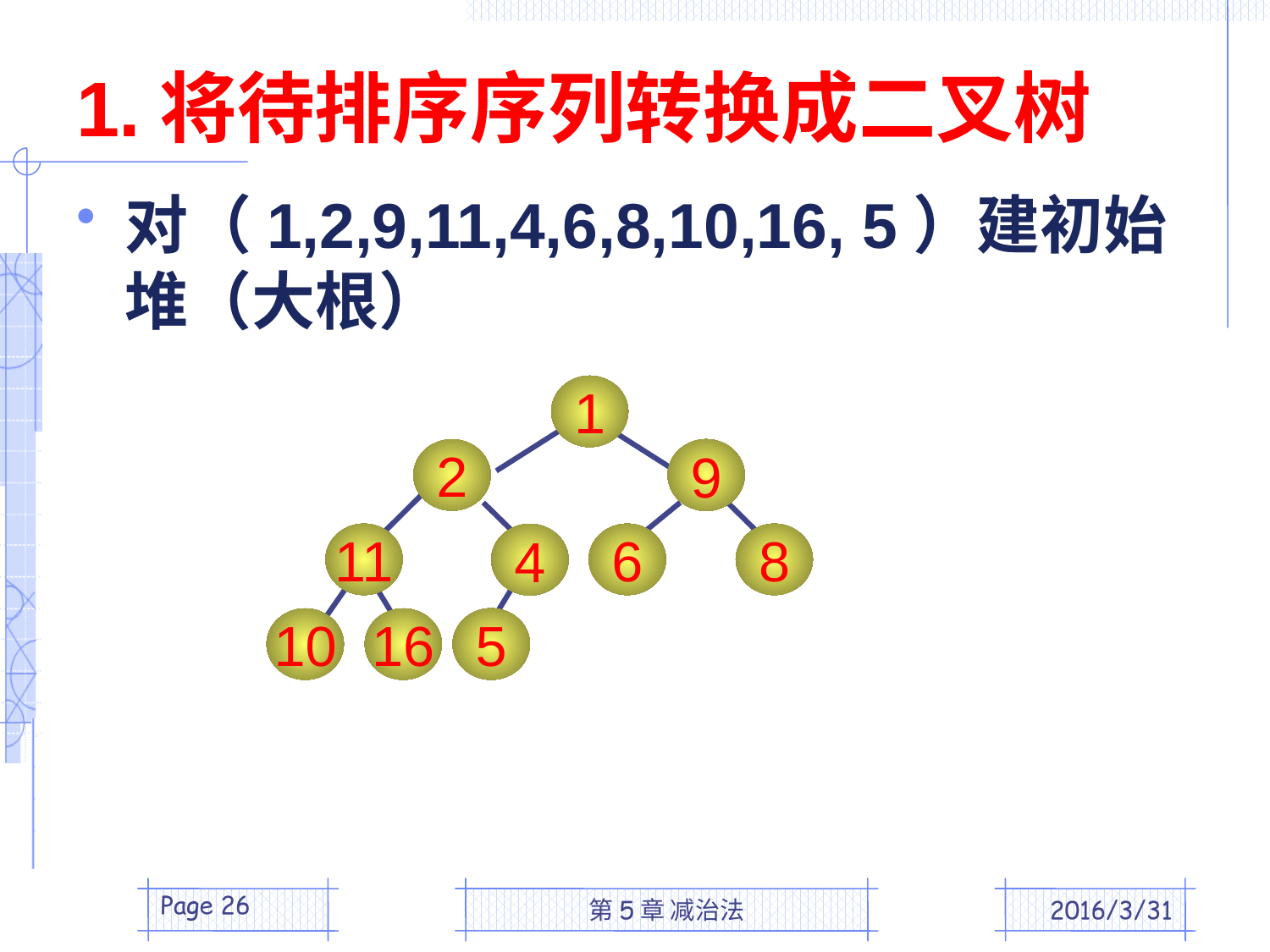

# 1.将待排序序列转换成二叉树
对（1,2,9,11,4,6,8,10,16, 5）建初始堆（大根）
1

9
2

11
6
8
4

5
10
16
Page 26
第5章 减治法
2016/3/31